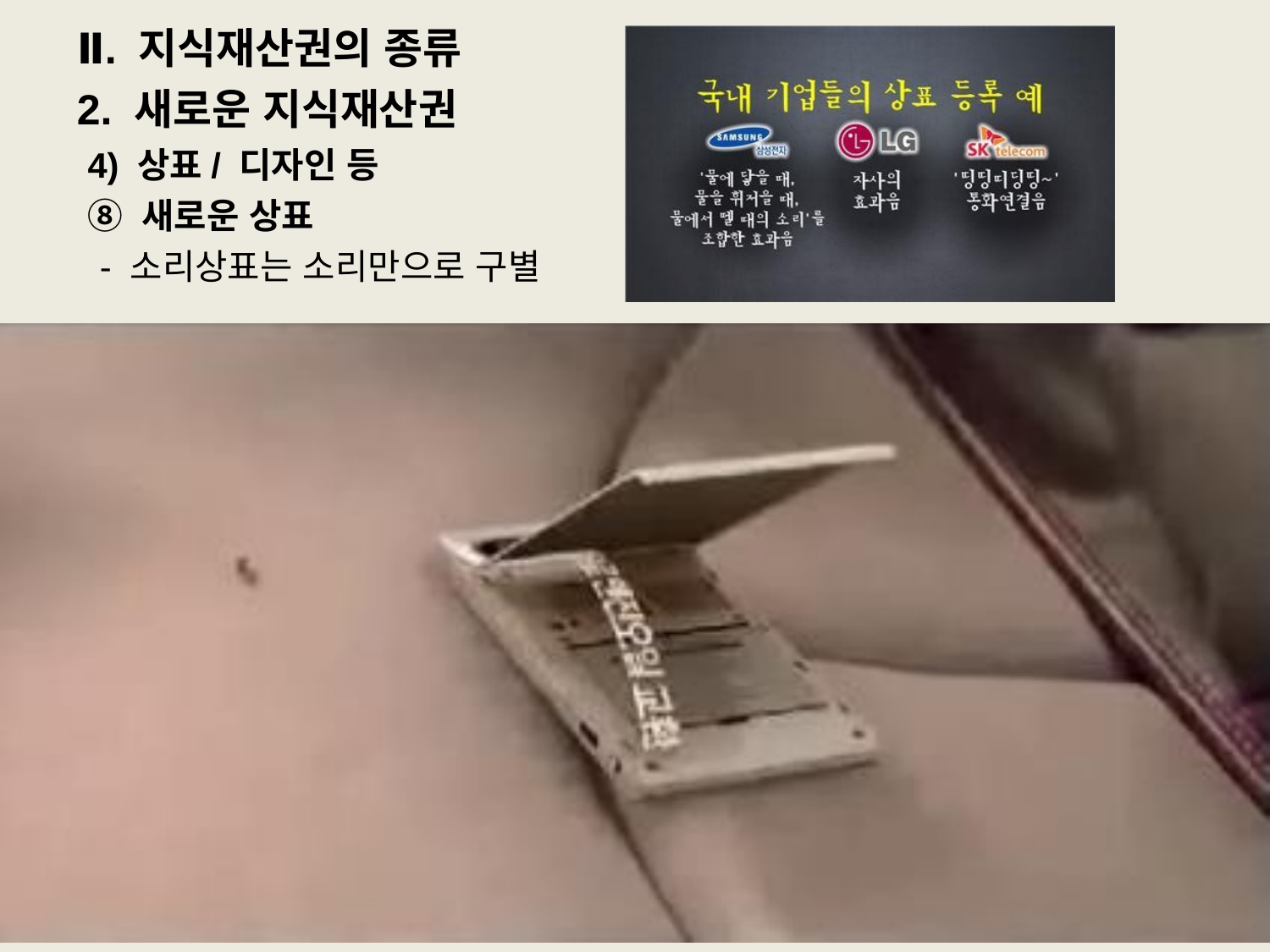

# Ⅱ. 지식재산권의 종류

2. 새로운 지식재산권
4) 상표/ 디자인 등
⑧ 새로운 상표
- 소리상표는 소리만으로 구별